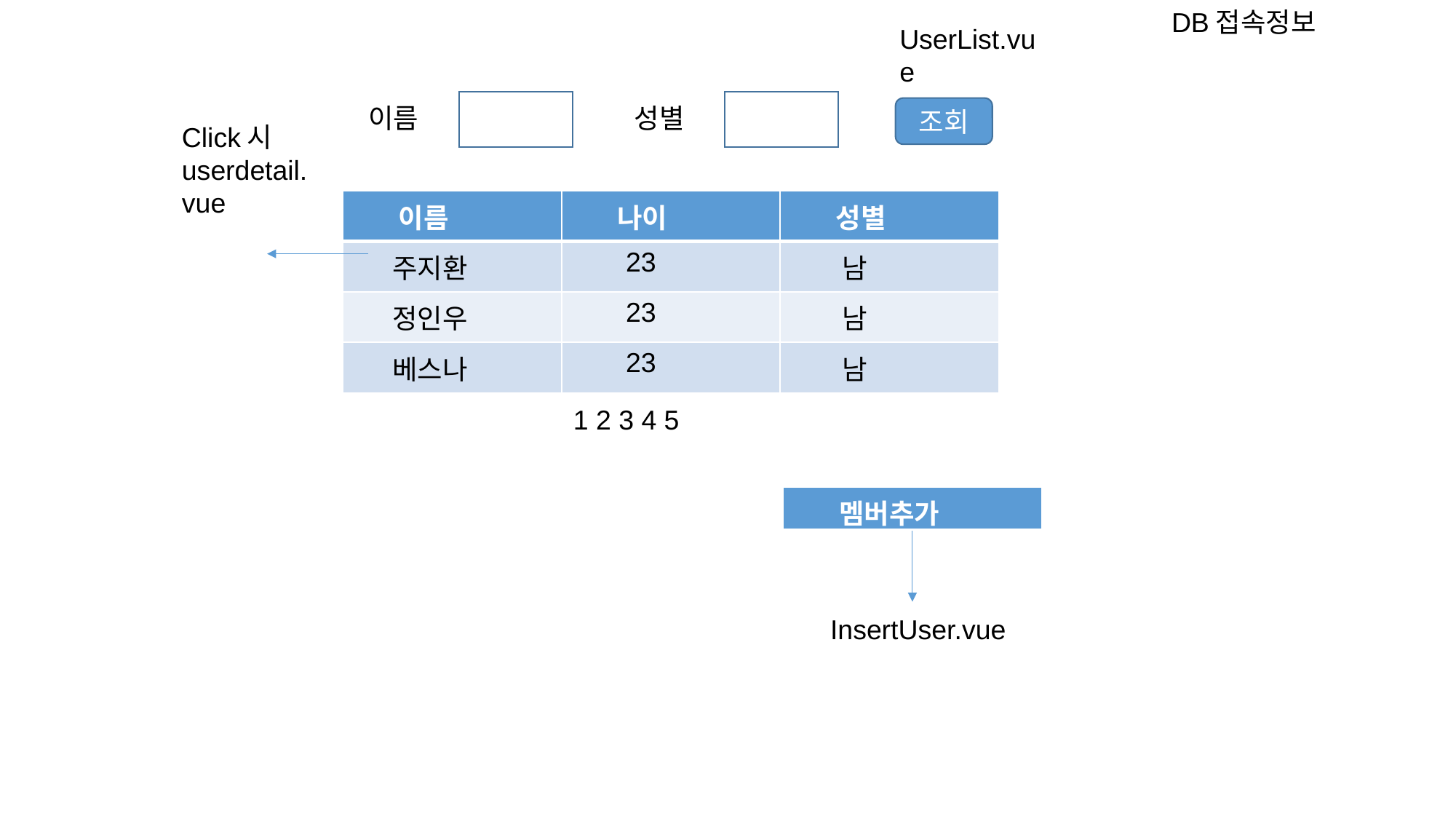

DB접속정보

UserList.vue

성별
이름
조회
Click시 userdetail.vue
| 이름 | 나이 | 성별 |
| --- | --- | --- |
| 주지환 | 23 | 남 |
| 정인우 | 23 | 남 |
| 베스나 | 23 | 남 |
1 2 3 4 5
| 멤버추가 |
| --- |
InsertUser.vue